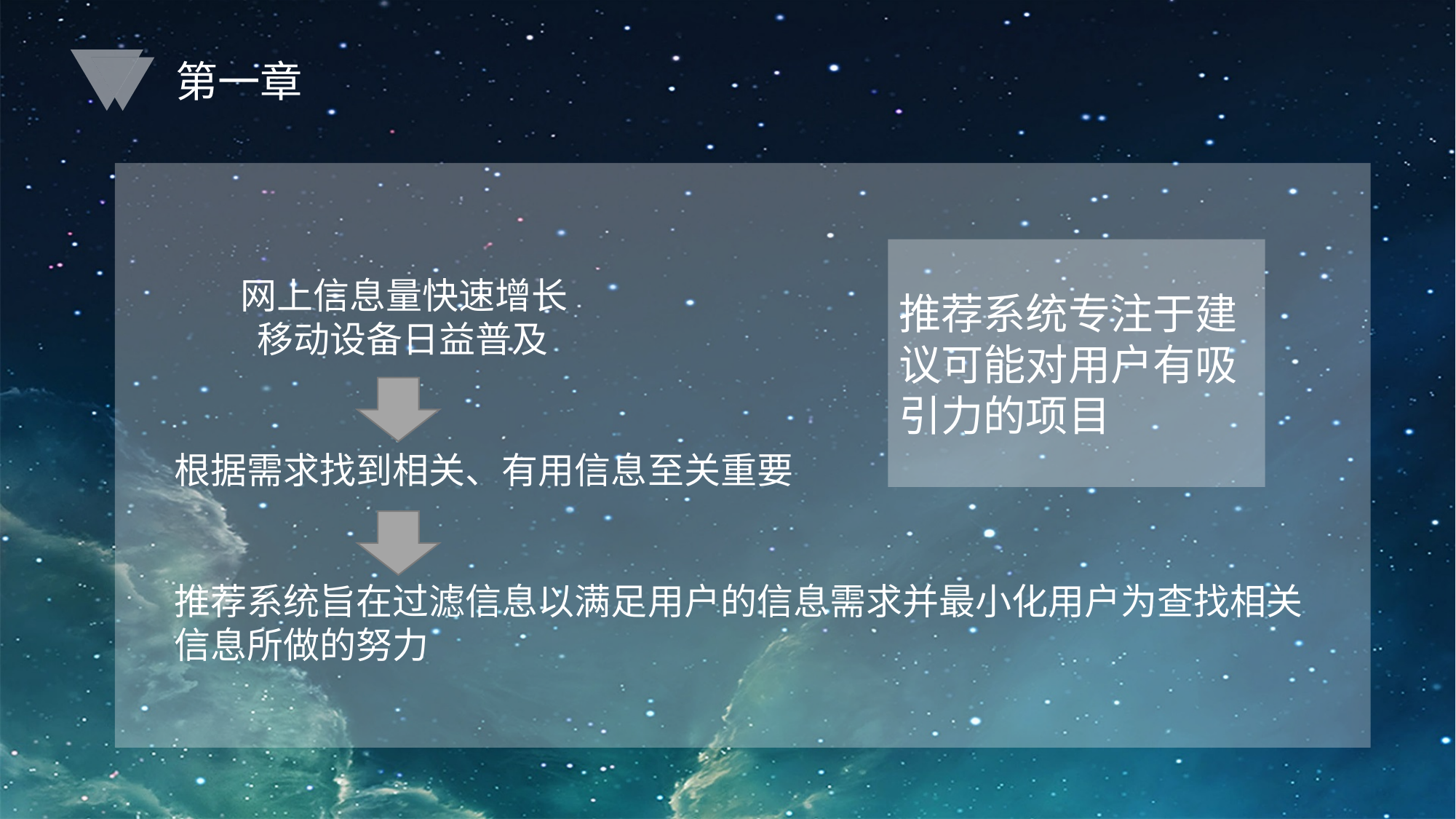

第一章

推荐系统专注于建议可能对用户有吸引力的项目
       网上信息量快速增长
         移动设备日益普及

根据需求找到相关、有用信息至关重要

推荐系统旨在过滤信息以满足用户的信息需求并最小化用户为查找相关信息所做的努力